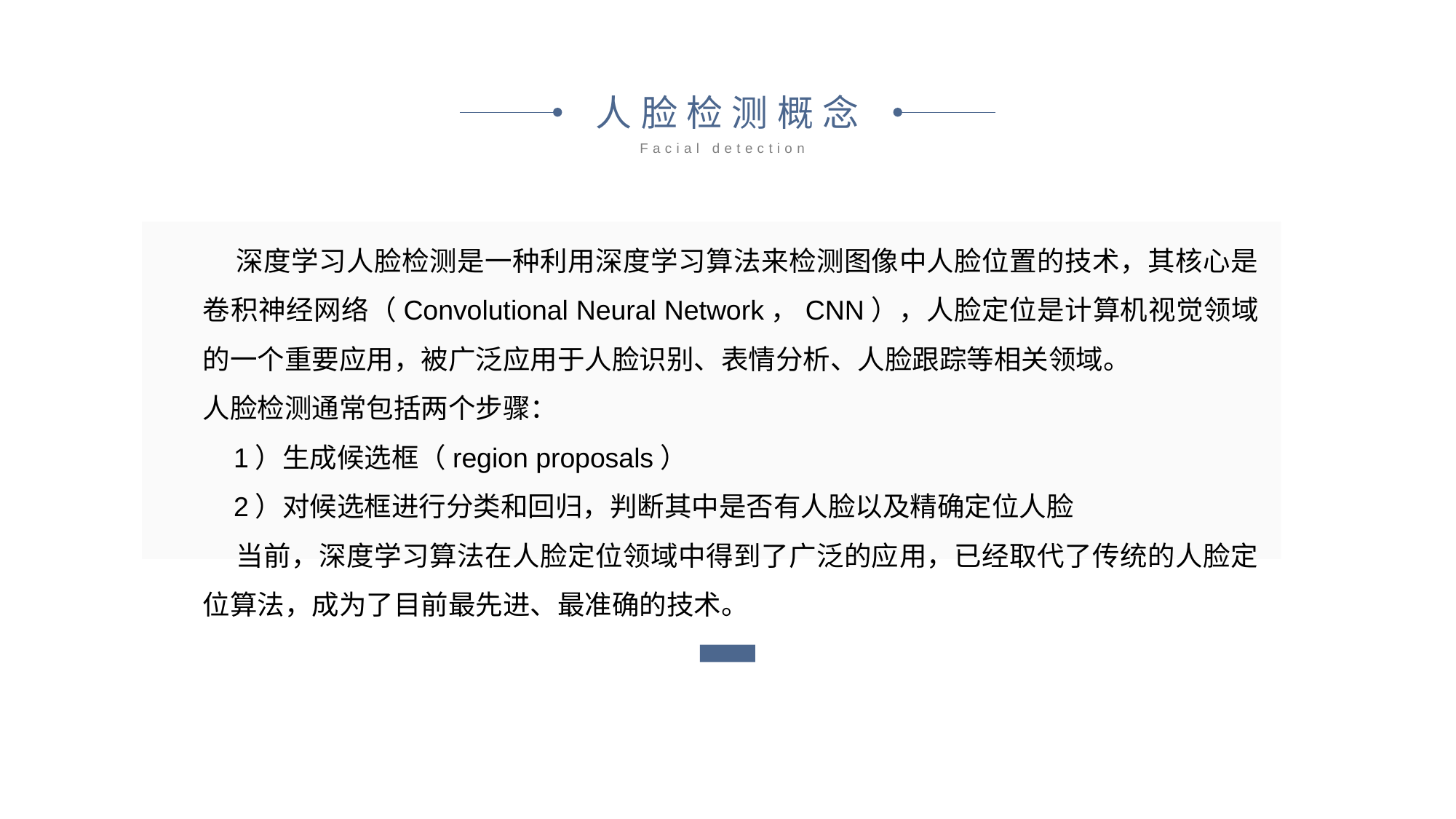

人脸检测概念
Facial detection

    深度学习人脸检测是一种利用深度学习算法来检测图像中人脸位置的技术，其核心是卷积神经网络（Convolutional Neural Network，CNN），人脸定位是计算机视觉领域的一个重要应用，被广泛应用于人脸识别、表情分析、人脸跟踪等相关领域。
人脸检测通常包括两个步骤：
    1）生成候选框（region proposals）
    2）对候选框进行分类和回归，判断其中是否有人脸以及精确定位人脸
    当前，深度学习算法在人脸定位领域中得到了广泛的应用，已经取代了传统的人脸定位算法，成为了目前最先进、最准确的技术。